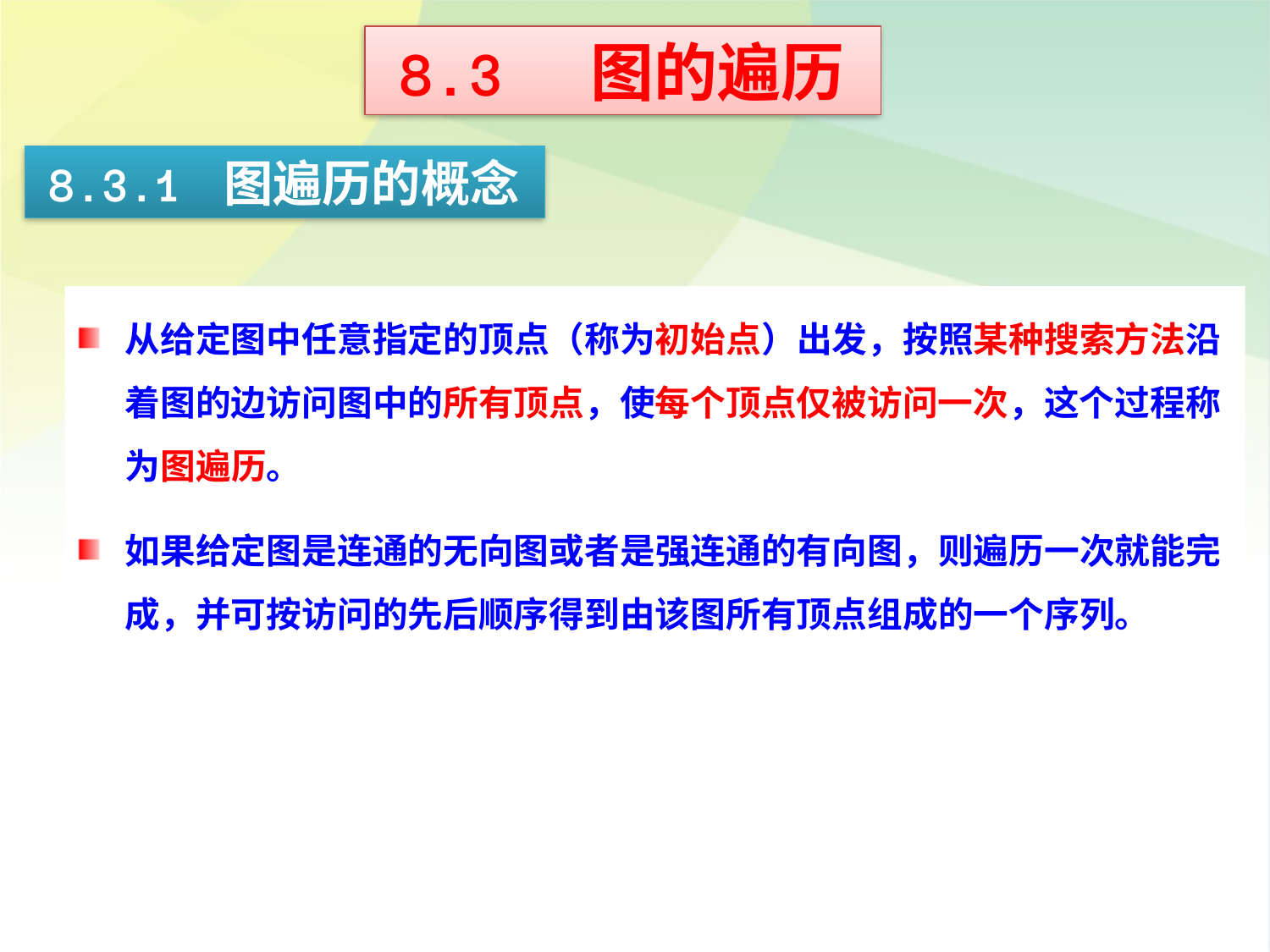

8.3  图的遍历
8.3.1 图遍历的概念
从给定图中任意指定的顶点（称为初始点）出发，按照某种搜索方法沿着图的边访问图中的所有顶点，使每个顶点仅被访问一次，这个过程称为图遍历。
如果给定图是连通的无向图或者是强连通的有向图，则遍历一次就能完成，并可按访问的先后顺序得到由该图所有顶点组成的一个序列。